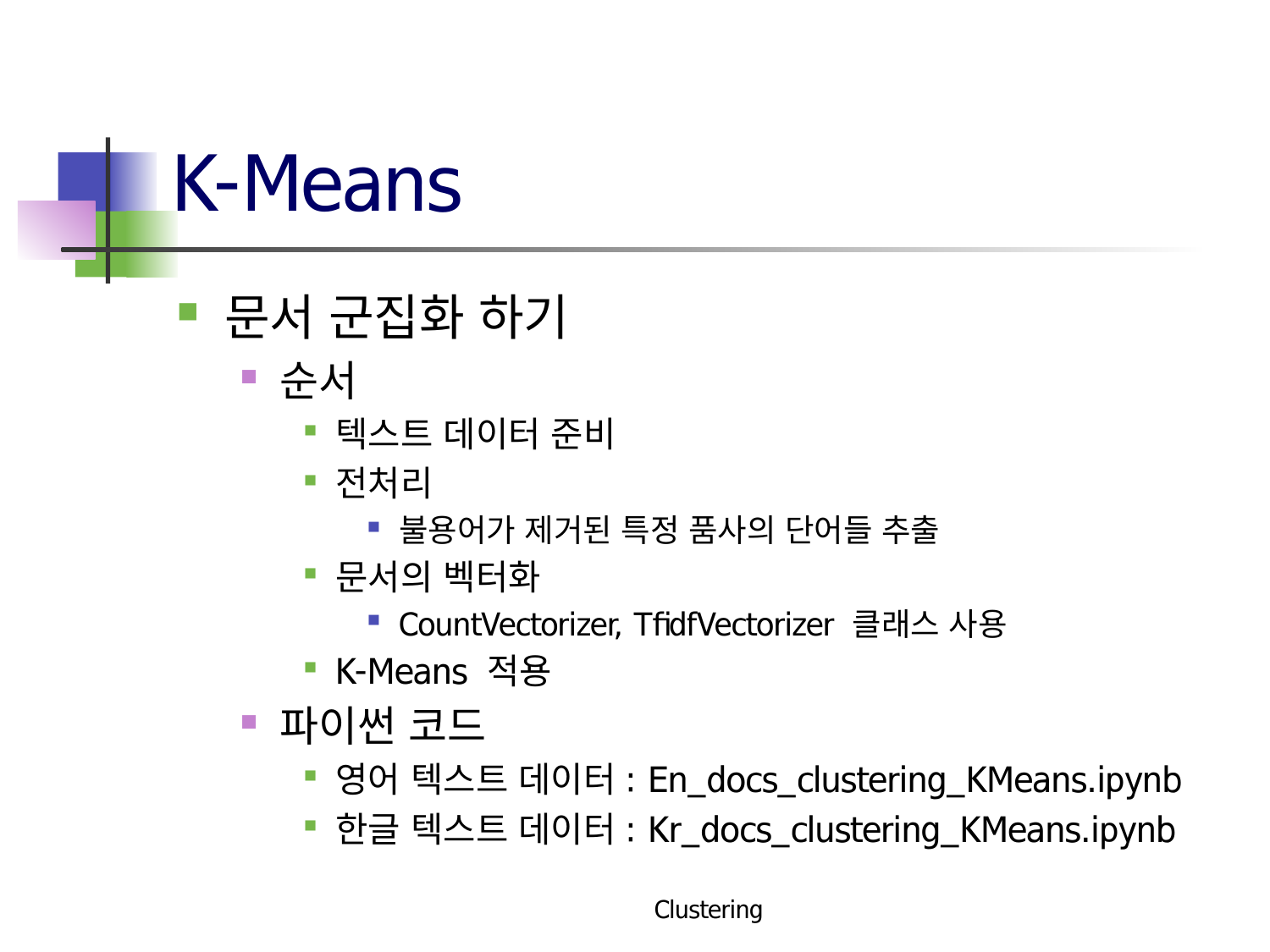

# K-Means
문서 군집화 하기
순서
텍스트 데이터 준비
전처리
불용어가 제거된 특정 품사의 단어들 추출
문서의 벡터화
CountVectorizer, TfidfVectorizer 클래스 사용
K-Means 적용
파이썬 코드
영어 텍스트 데이터: En_docs_clustering_KMeans.ipynb
한글 텍스트 데이터: Kr_docs_clustering_KMeans.ipynb

Clustering